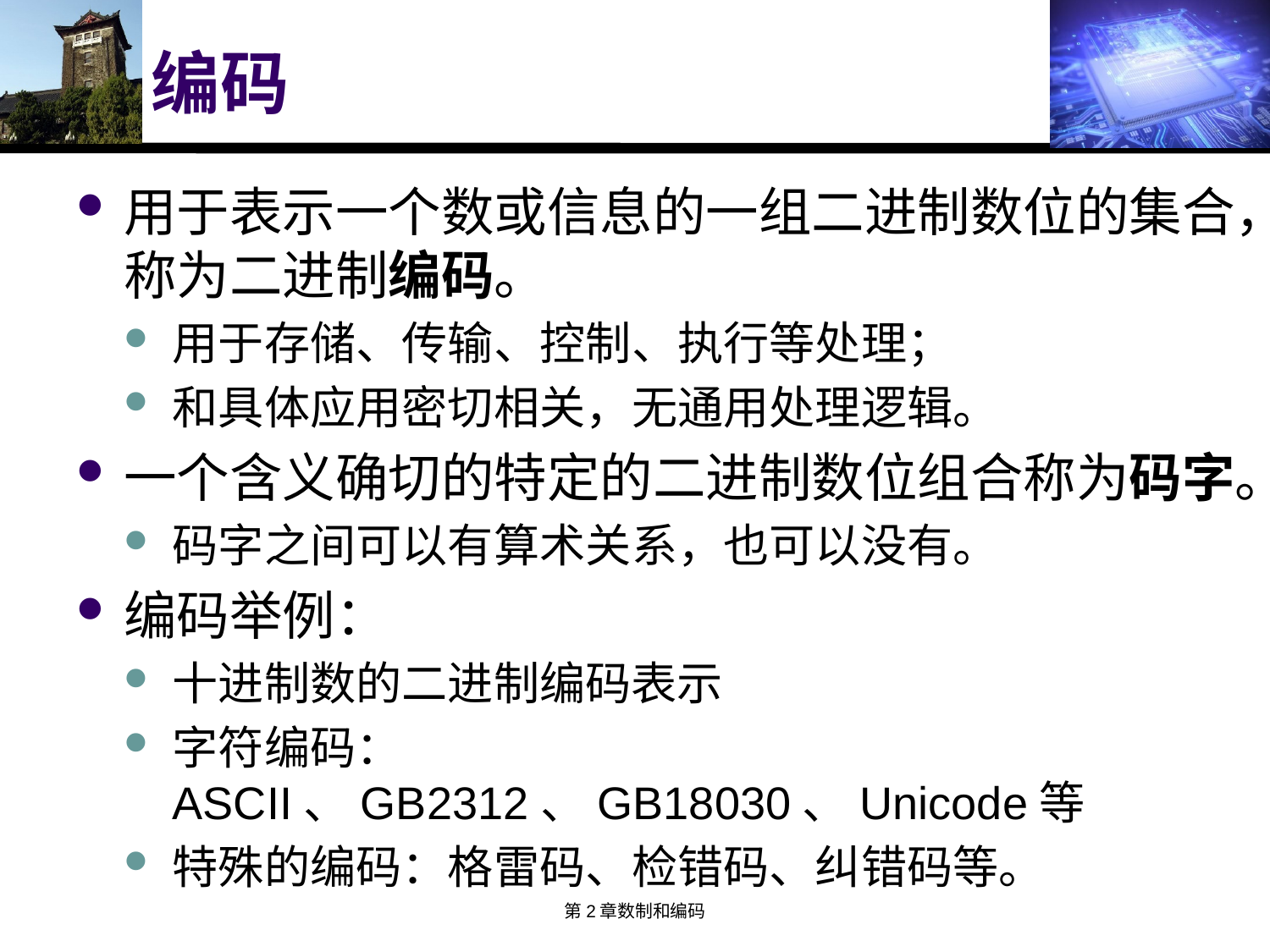

# 编码
用于表示一个数或信息的一组二进制数位的集合，称为二进制编码。
用于存储、传输、控制、执行等处理；
和具体应用密切相关，无通用处理逻辑。
一个含义确切的特定的二进制数位组合称为码字。
码字之间可以有算术关系，也可以没有。
编码举例：
十进制数的二进制编码表示
字符编码：ASCII、GB2312、GB18030、Unicode等
特殊的编码：格雷码、检错码、纠错码等。

第2章数制和编码
42